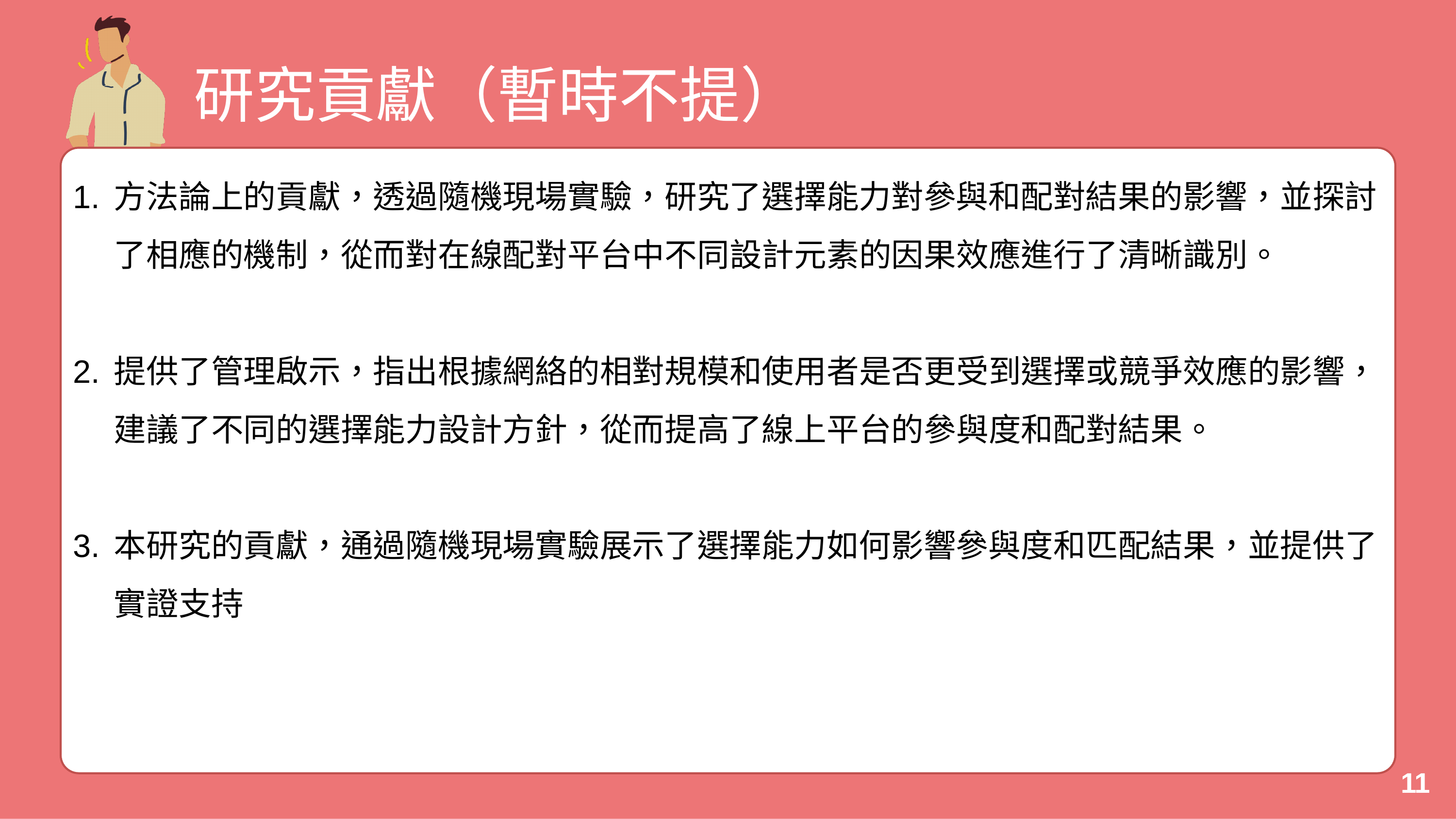

研究貢獻（暫時不提）
方法論上的貢獻，透過隨機現場實驗，研究了選擇能力對參與和配對結果的影響，並探討了相應的機制，從而對在線配對平台中不同設計元素的因果效應進行了清晰識別。

提供了管理啟示，指出根據網絡的相對規模和使用者是否更受到選擇或競爭效應的影響，建議了不同的選擇能力設計方針，從而提高了線上平台的參與度和配對結果。

本研究的貢獻，通過隨機現場實驗展示了選擇能力如何影響參與度和匹配結果，並提供了實證支持
11